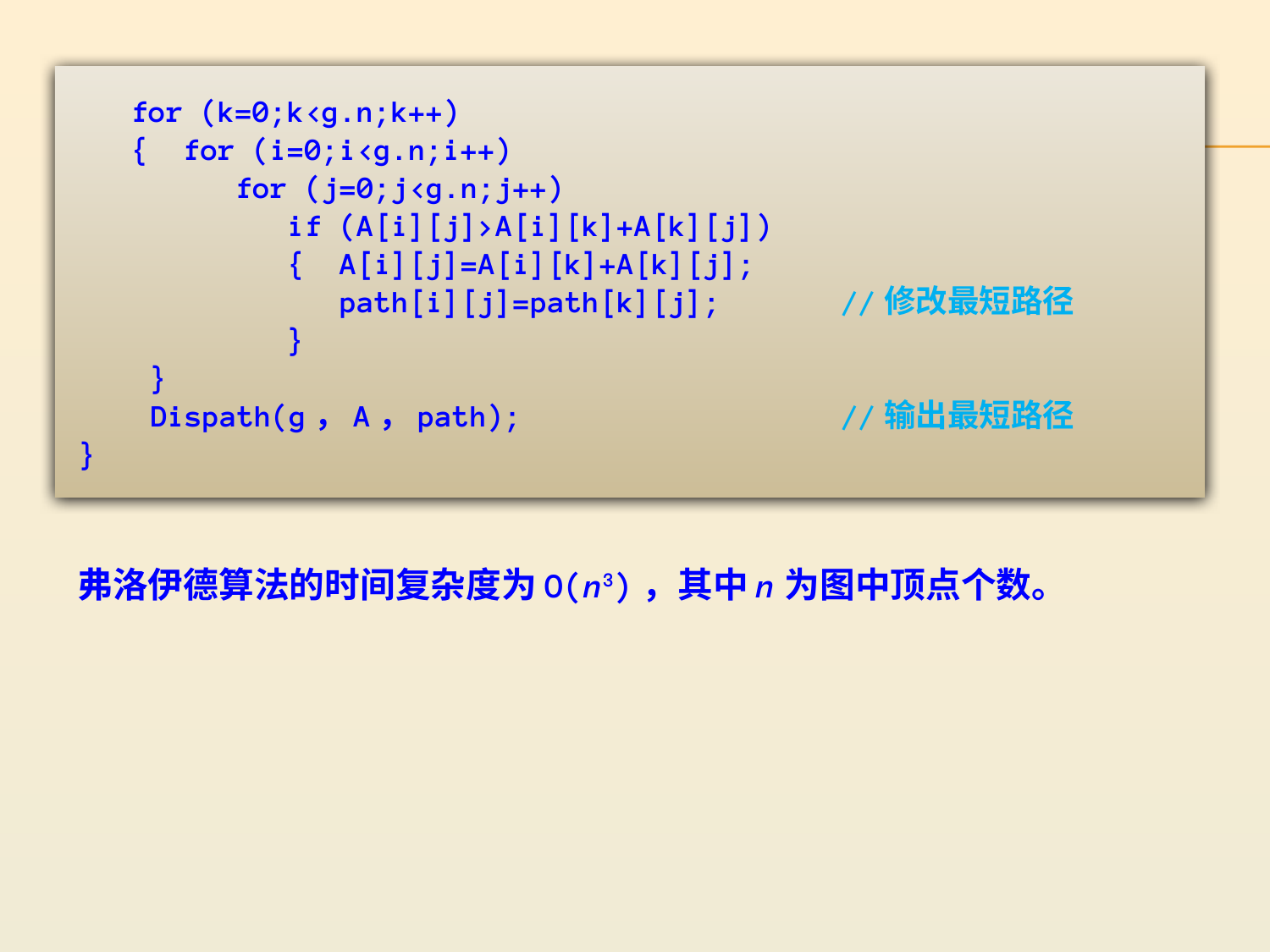

for (k=0;k<g.n;k++)
   {  for (i=0;i<g.n;i++)
         for (j=0;j<g.n;j++)
            if (A[i][j]>A[i][k]+A[k][j])
            {  A[i][j]=A[i][k]+A[k][j];
               path[i][j]=path[k][j];	//修改最短路径
            }
　　}
　　Dispath(g，A，path);			//输出最短路径
}
弗洛伊德算法的时间复杂度为O(n3)，其中n为图中顶点个数。